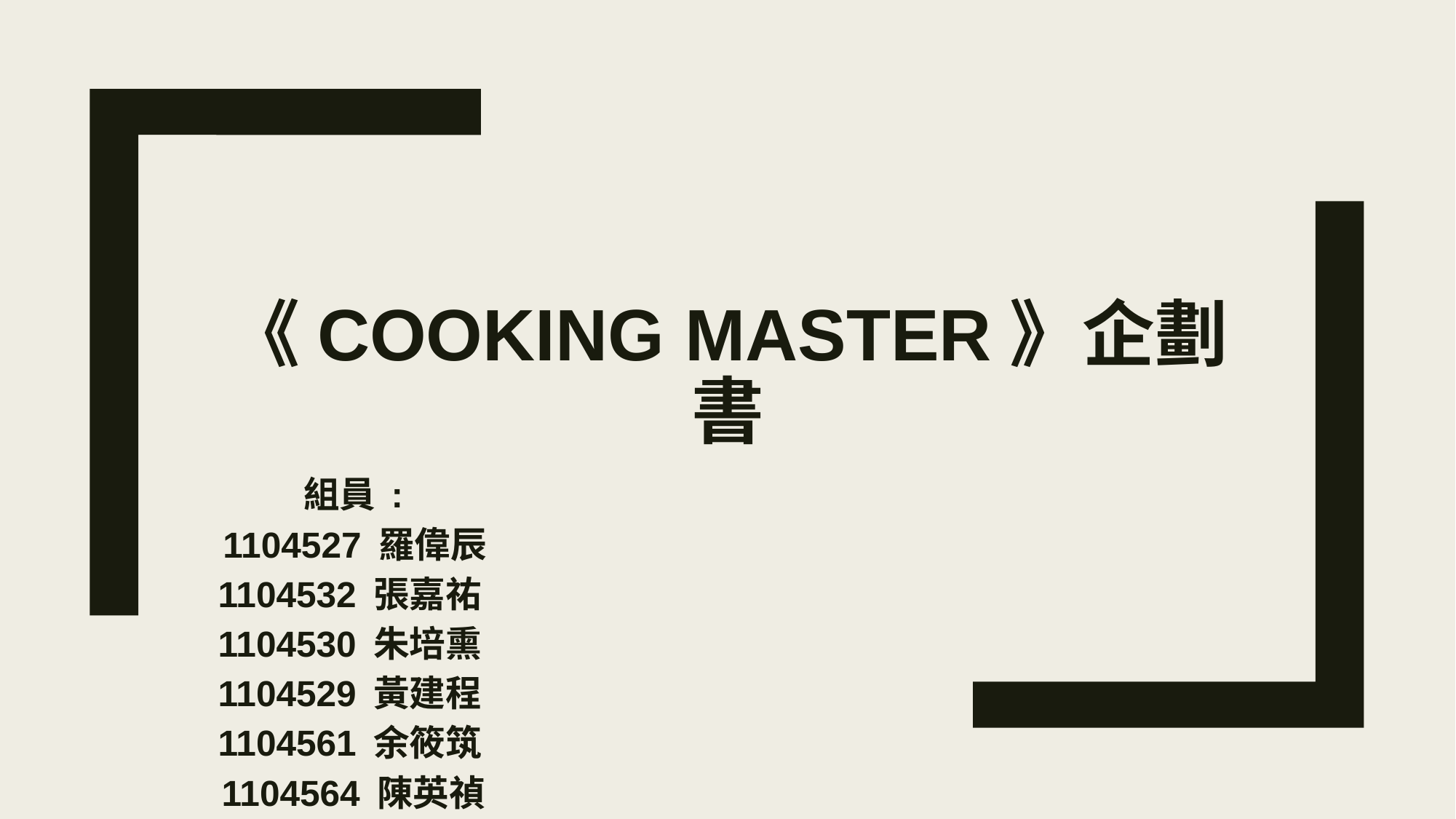

# 《COOKING MASTER》企劃書
組員 :
 1104527 羅偉辰1104532 張嘉祐1104530 朱培熏1104529 黃建程1104561 余筱筑1104564 陳英禎